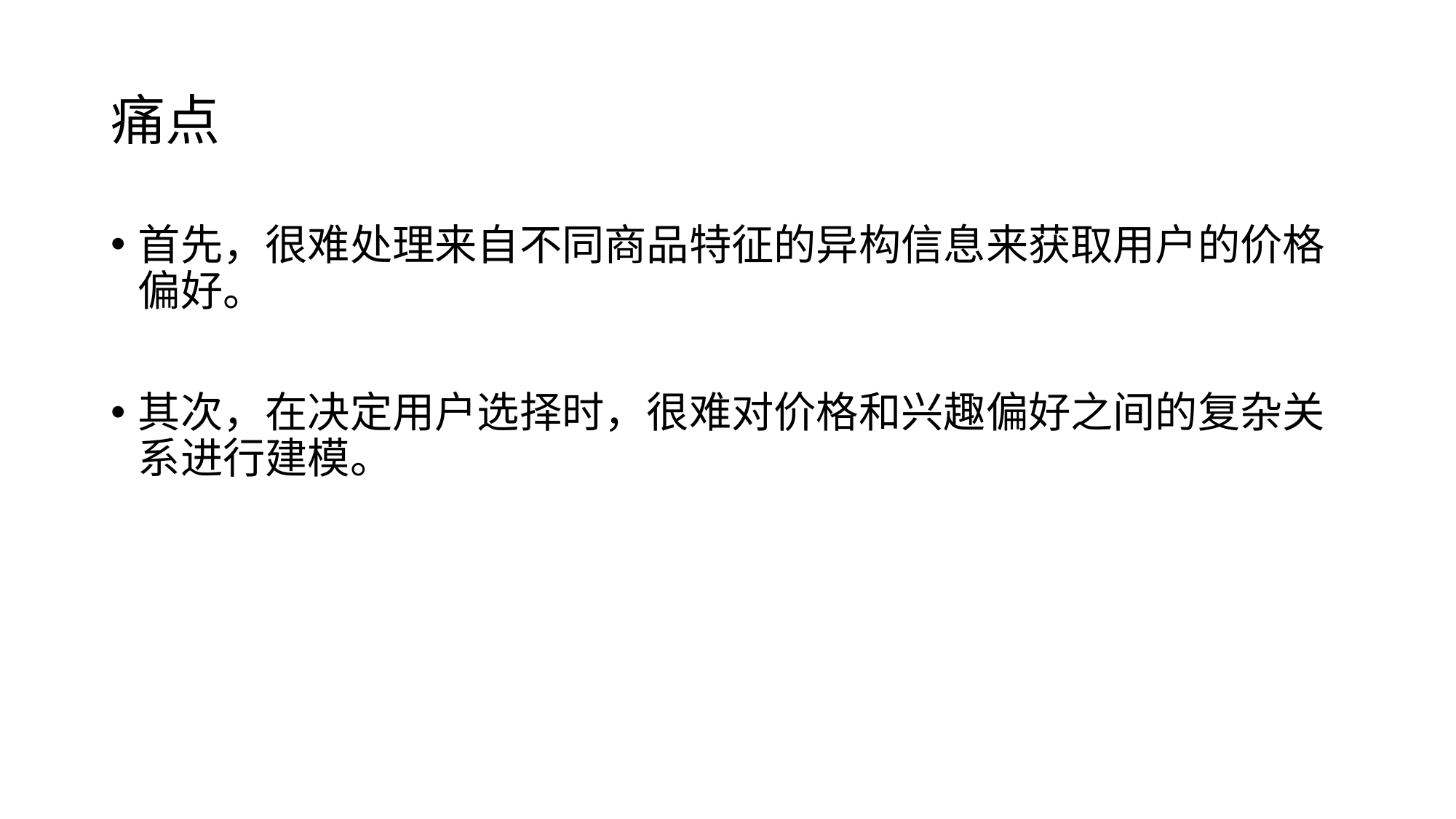

# 痛点
首先，很难处理来自不同商品特征的异构信息来获取用户的价格偏好。

其次，在决定用户选择时，很难对价格和兴趣偏好之间的复杂关系进行建模。